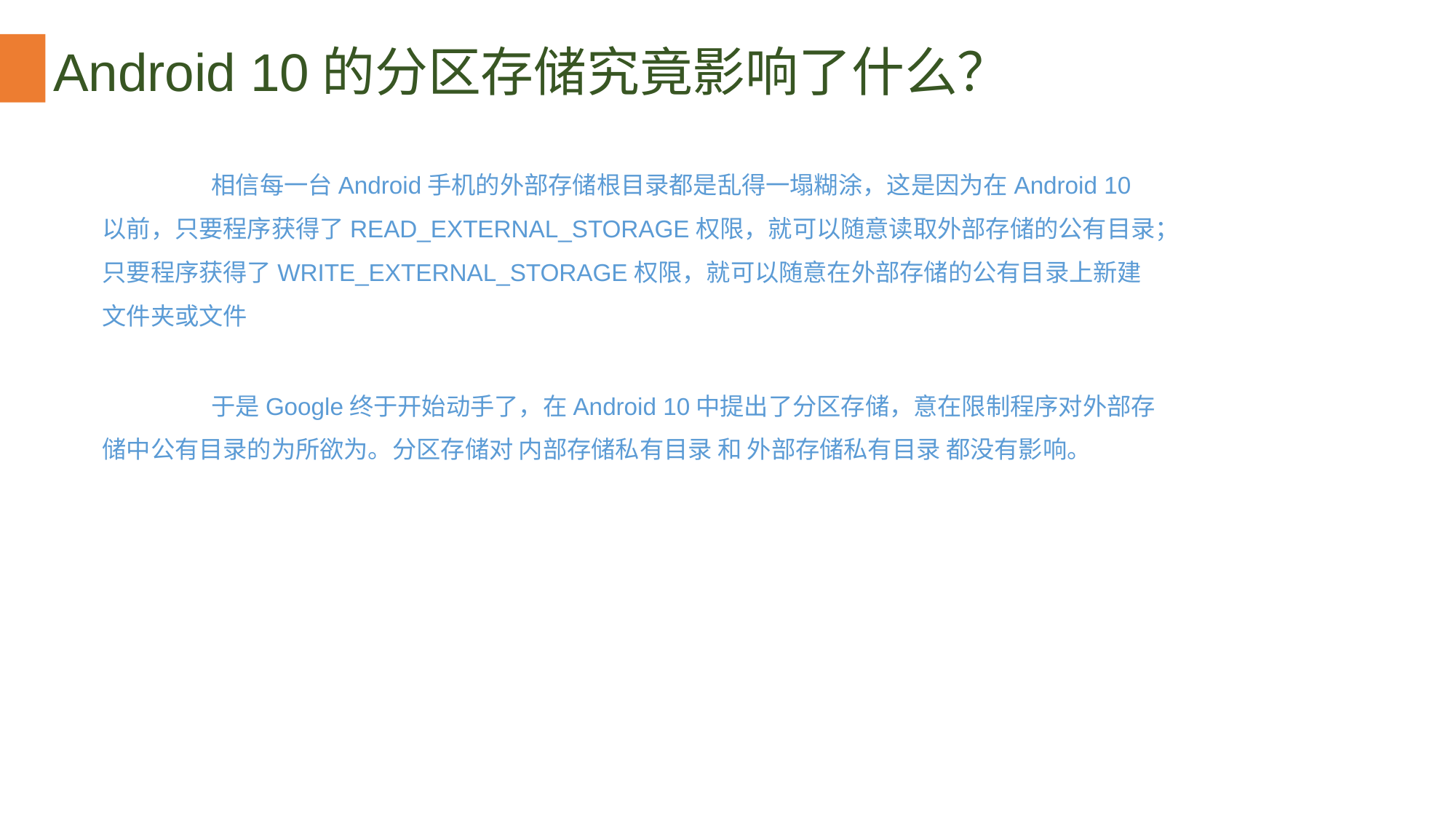

Android 10的分区存储究竟影响了什么？
	相信每一台Android手机的外部存储根目录都是乱得一塌糊涂，这是因为在Android 10以前，只要程序获得了READ_EXTERNAL_STORAGE权限，就可以随意读取外部存储的公有目录；只要程序获得了WRITE_EXTERNAL_STORAGE权限，就可以随意在外部存储的公有目录上新建文件夹或文件
	于是Google终于开始动手了，在Android 10中提出了分区存储，意在限制程序对外部存储中公有目录的为所欲为。分区存储对 内部存储私有目录 和 外部存储私有目录 都没有影响。